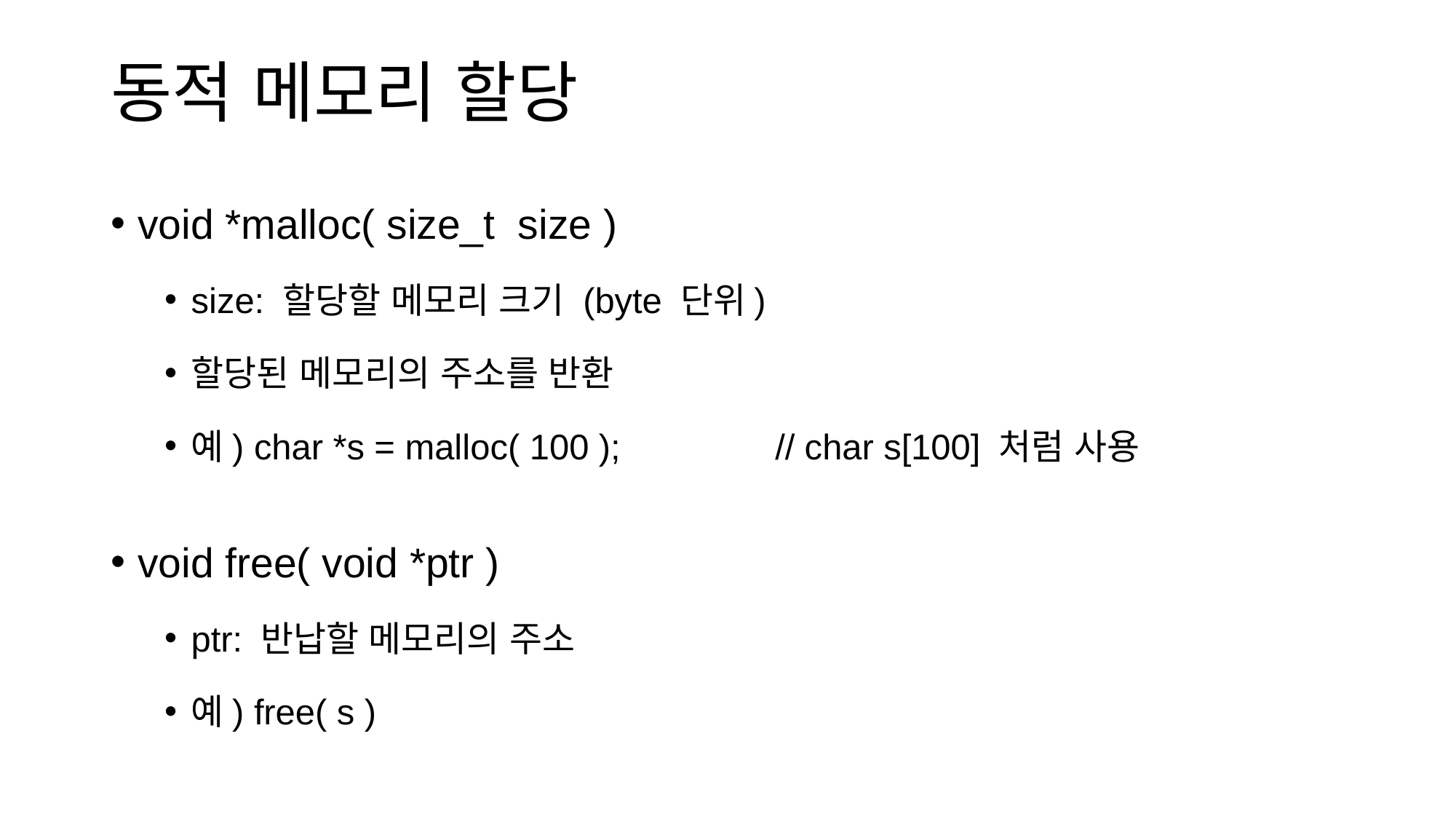

# 동적 메모리 할당
void *malloc( size_t  size )
size: 할당할 메모리 크기 (byte 단위)
할당된 메모리의 주소를 반환
예) char *s = malloc( 100 ); 	     // char s[100] 처럼 사용

void free( void *ptr )
ptr: 반납할 메모리의 주소
예) free( s )